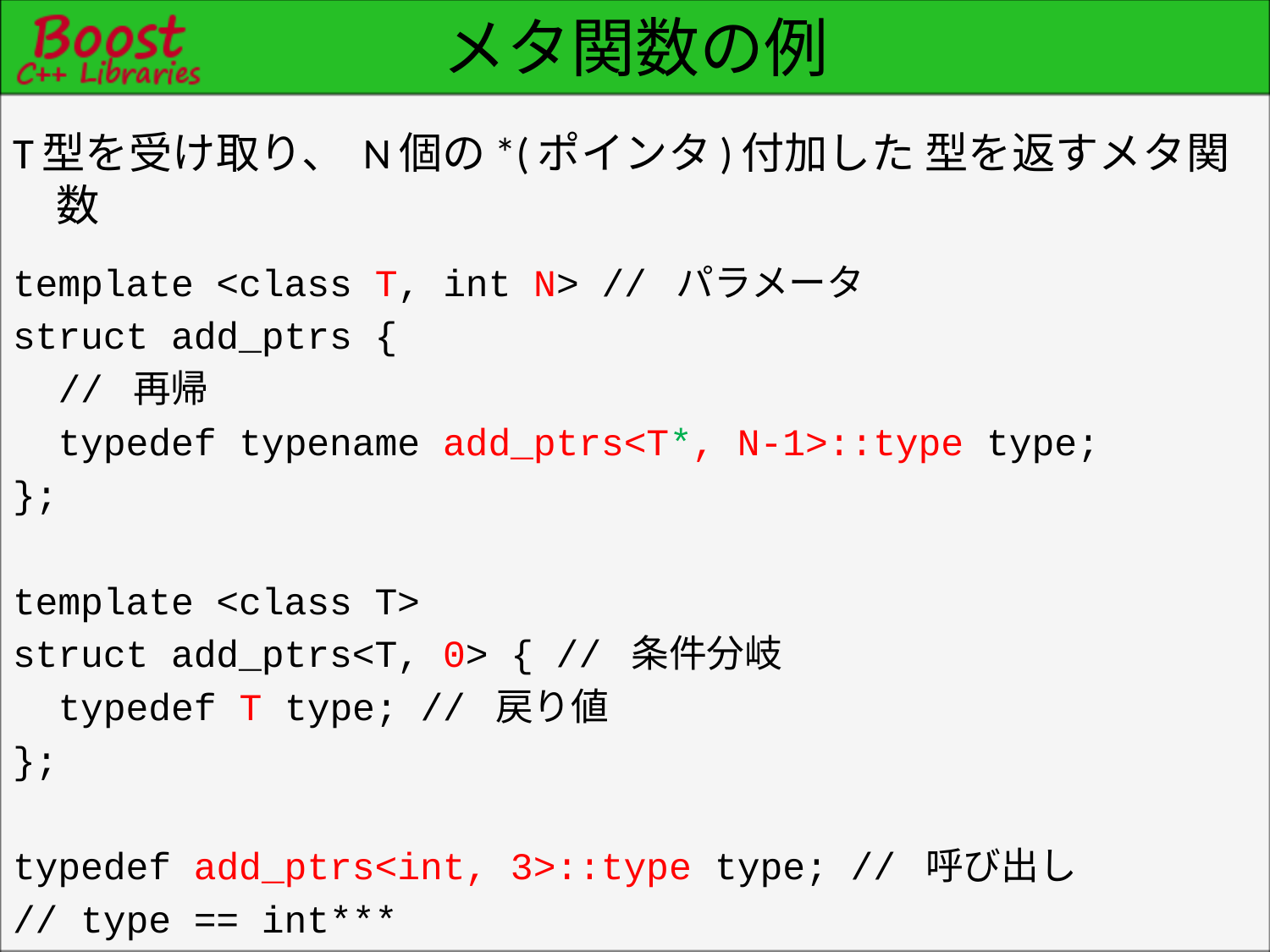

# メタ関数の例
T型を受け取り、 N個の*(ポインタ)付加した 型を返すメタ関数

template <class T, int N> // パラメータ
struct add_ptrs {
  // 再帰
  typedef typename add_ptrs<T*, N-1>::type type;
};

template <class T>
struct add_ptrs<T, 0> { // 条件分岐
  typedef T type; // 戻り値
};

typedef add_ptrs<int, 3>::type type; // 呼び出し
// type == int***